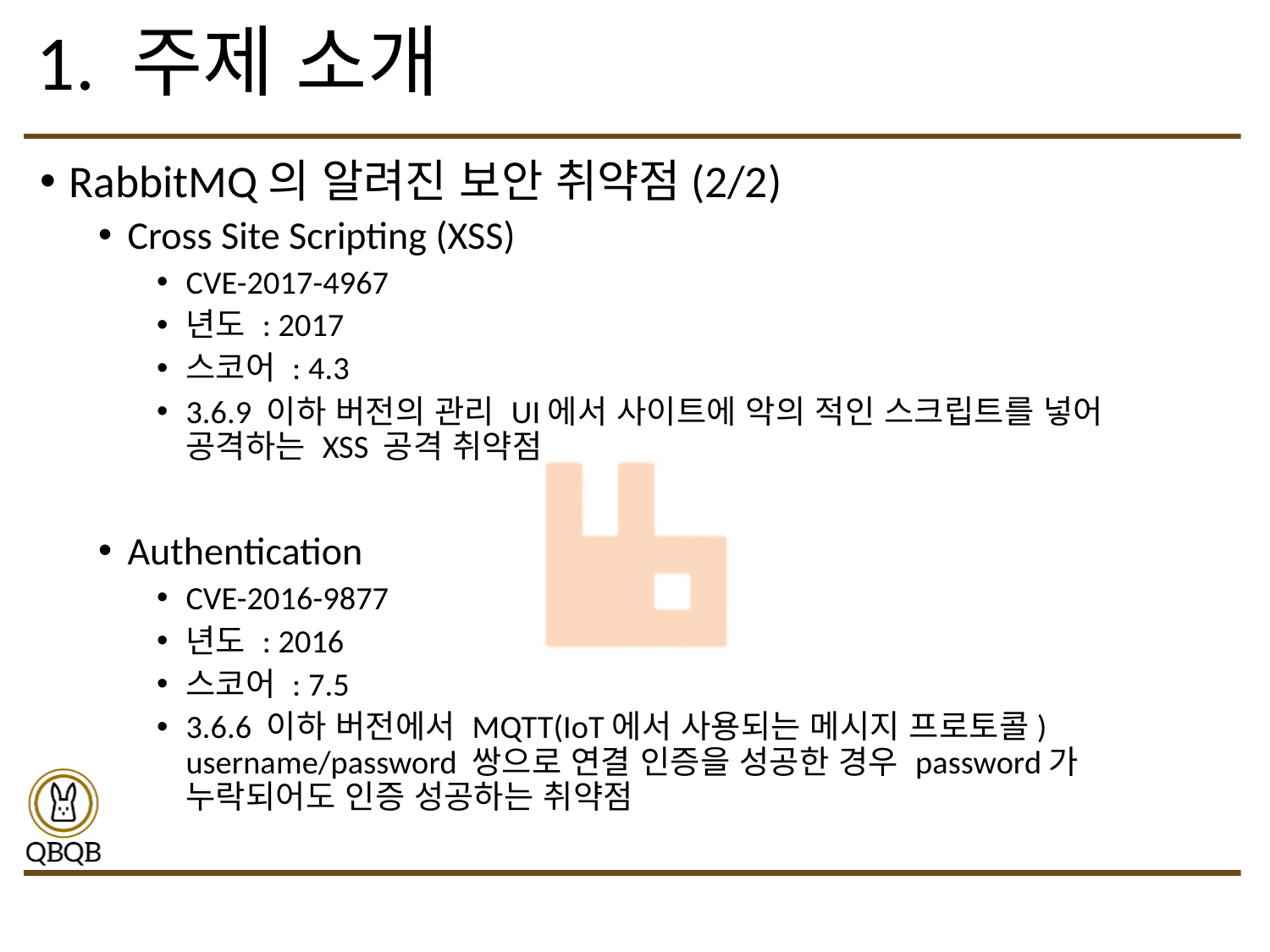

# 1. 주제 소개
RabbitMQ의 알려진 보안 취약점(2/2)
Cross Site Scripting (XSS)
CVE-2017-4967
년도 : 2017
스코어 : 4.3
3.6.9 이하 버전의 관리 UI에서 사이트에 악의 적인 스크립트를 넣어 공격하는 XSS 공격 취약점

Authentication
CVE-2016-9877
년도 : 2016
스코어 : 7.5
3.6.6 이하 버전에서 MQTT(IoT에서 사용되는 메시지 프로토콜) username/password 쌍으로 연결 인증을 성공한 경우 password가 누락되어도 인증 성공하는 취약점